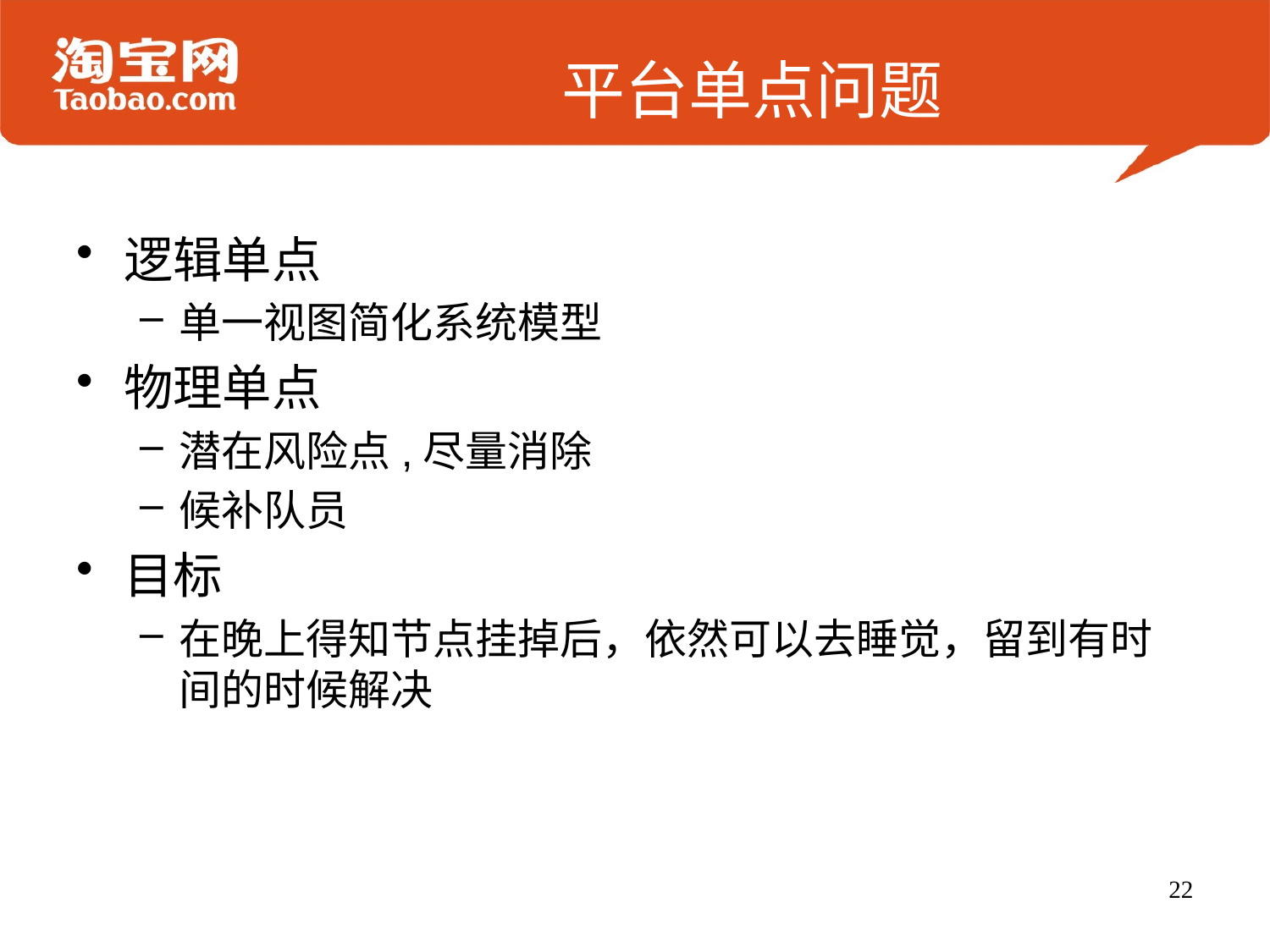

# 平台单点问题
逻辑单点
单一视图简化系统模型
物理单点
潜在风险点,尽量消除
候补队员
目标
在晚上得知节点挂掉后，依然可以去睡觉，留到有时间的时候解决

22